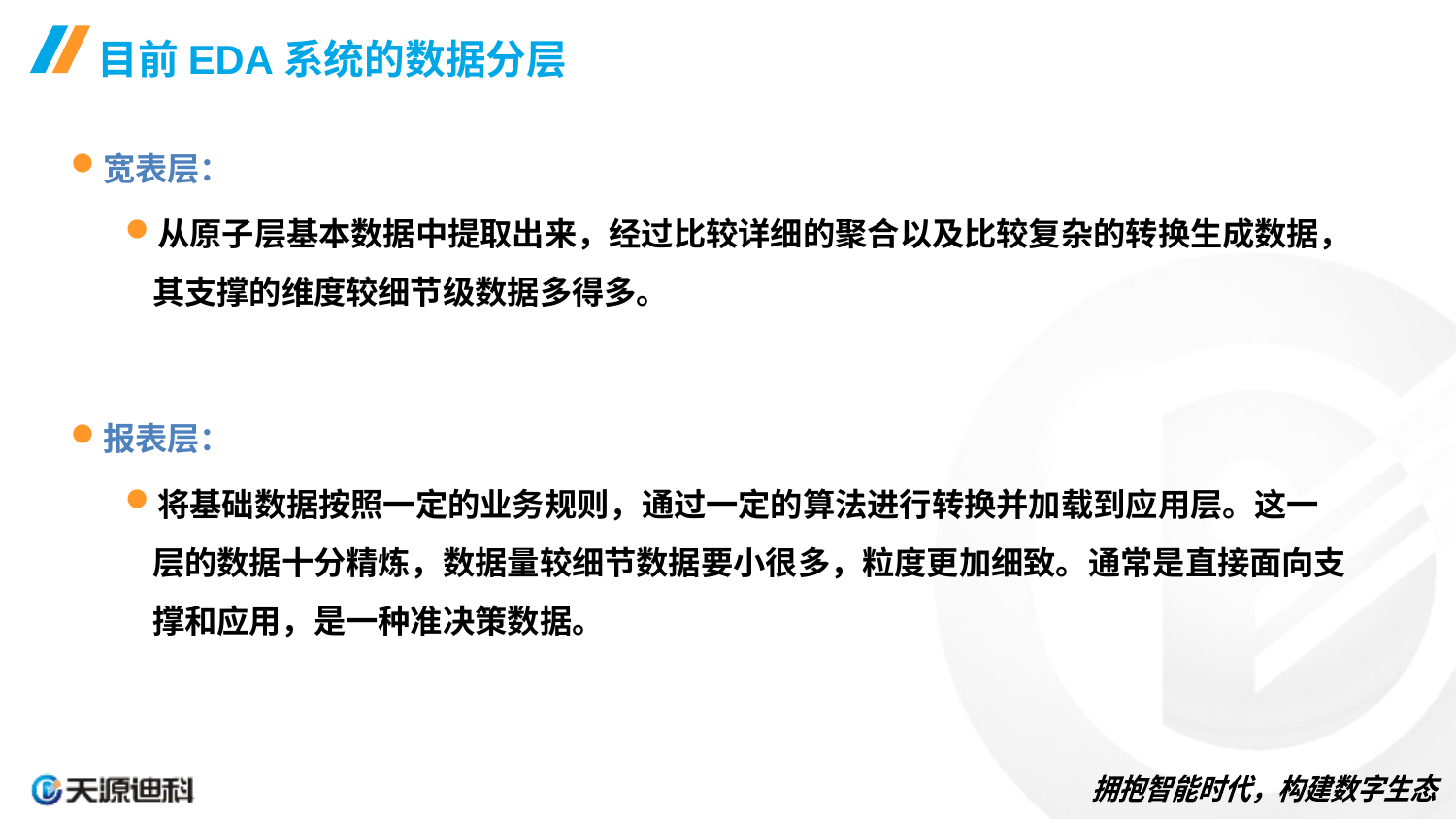

# 目前EDA系统的数据分层
宽表层：
从原子层基本数据中提取出来，经过比较详细的聚合以及比较复杂的转换生成数据，其支撑的维度较细节级数据多得多。

报表层：
将基础数据按照一定的业务规则，通过一定的算法进行转换并加载到应用层。这一层的数据十分精炼，数据量较细节数据要小很多，粒度更加细致。通常是直接面向支撑和应用，是一种准决策数据。